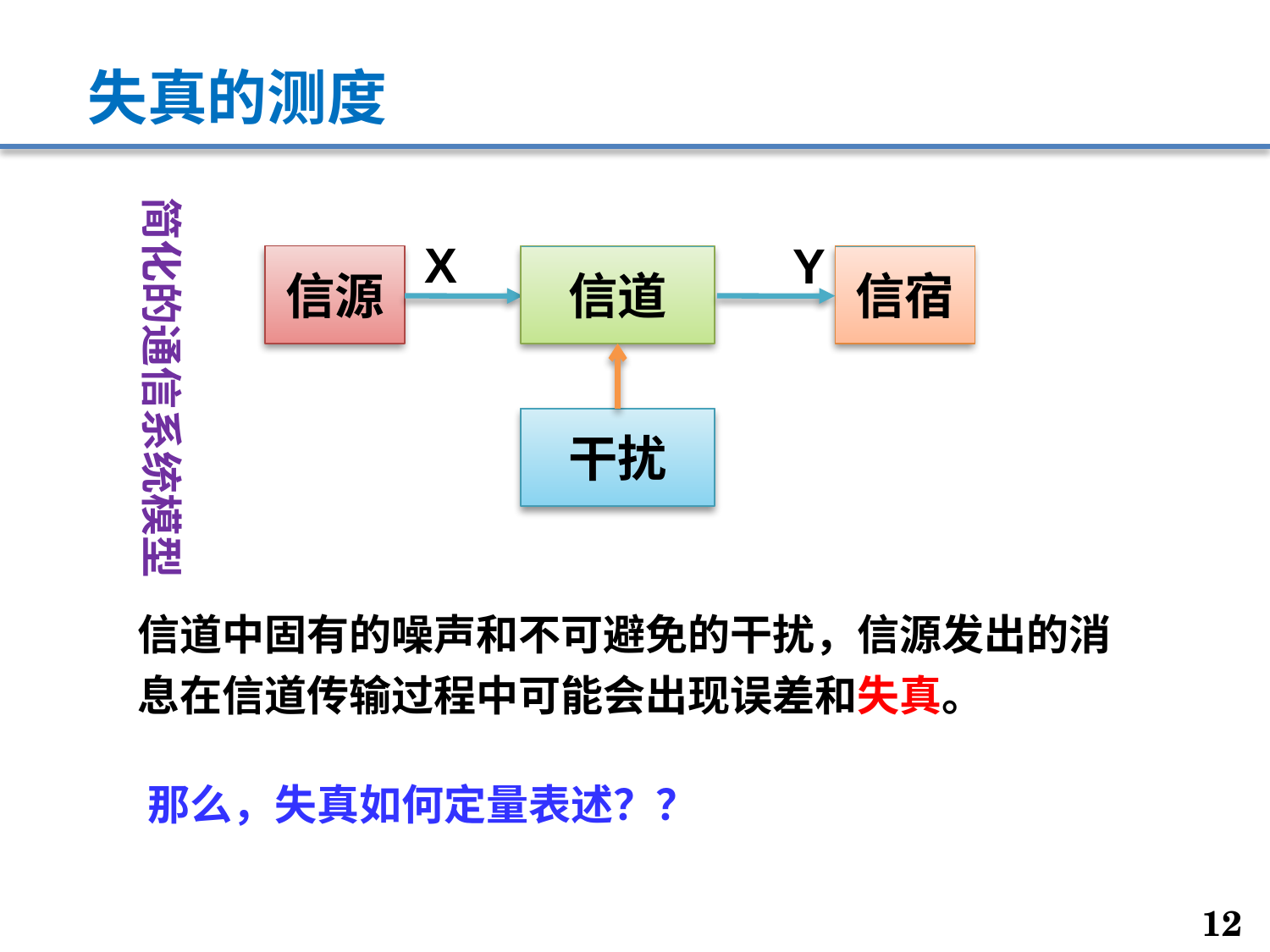

# 失真的测度
  简化的通信系统模型

Y
X
信源

信道
信宿

干扰
信道中固有的噪声和不可避免的干扰，信源发出的消息在信道传输过程中可能会出现误差和失真。
那么，失真如何定量表述？？
12